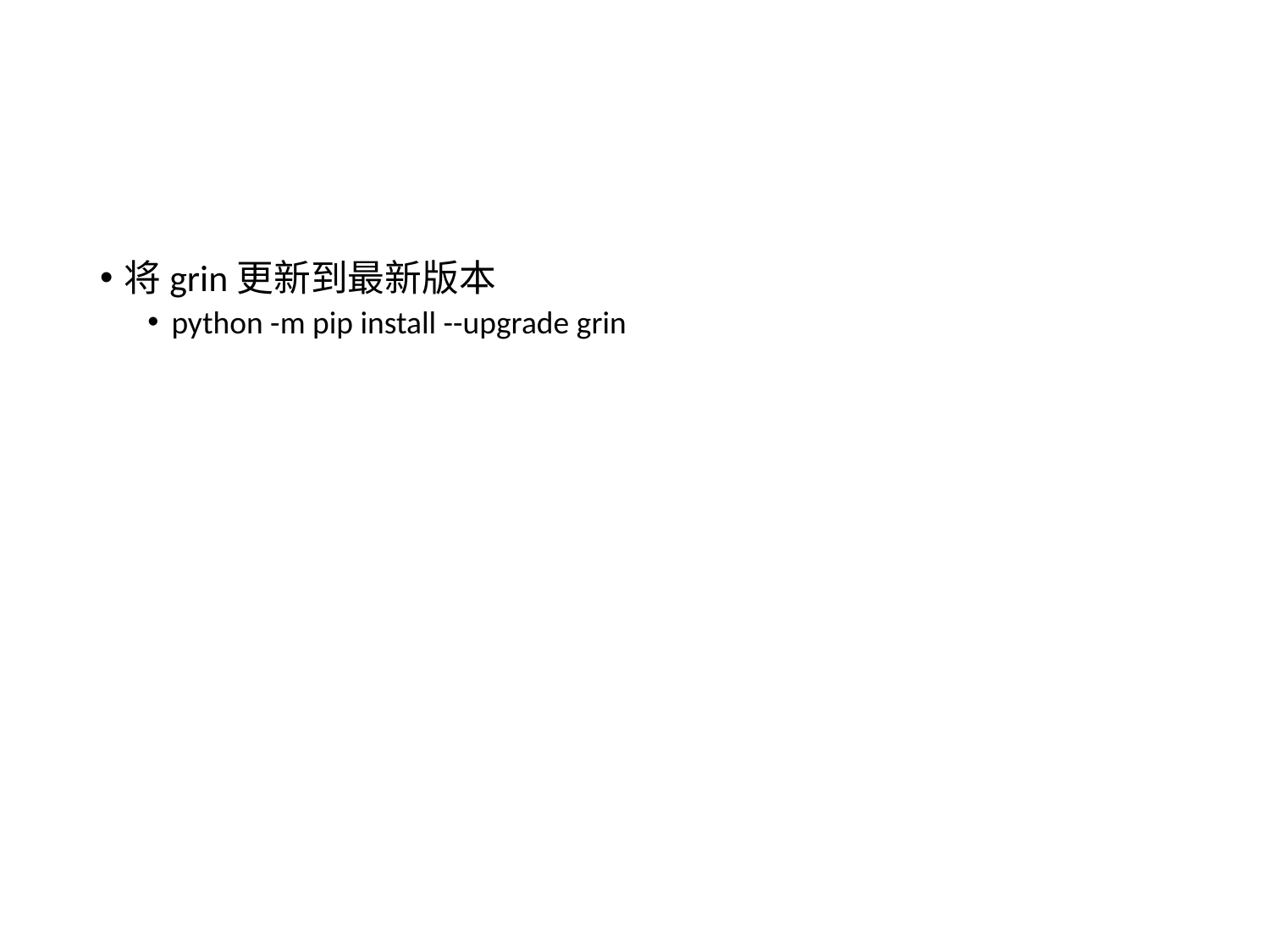

#
将grin更新到最新版本
python -m pip install --upgrade grin